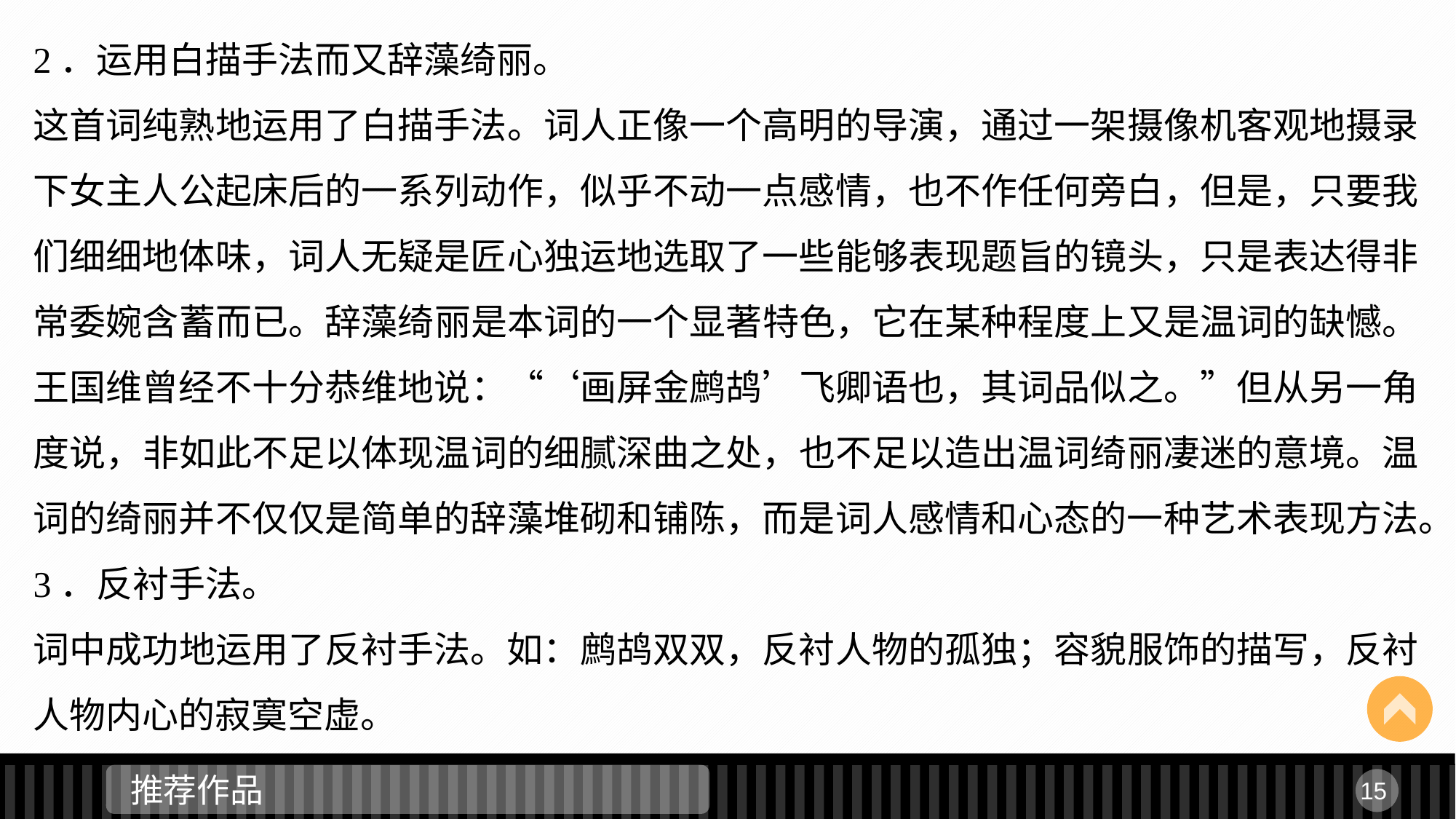

2．运用白描手法而又辞藻绮丽。
这首词纯熟地运用了白描手法。词人正像一个高明的导演，通过一架摄像机客观地摄录下女主人公起床后的一系列动作，似乎不动一点感情，也不作任何旁白，但是，只要我们细细地体味，词人无疑是匠心独运地选取了一些能够表现题旨的镜头，只是表达得非常委婉含蓄而已。辞藻绮丽是本词的一个显著特色，它在某种程度上又是温词的缺憾。王国维曾经不十分恭维地说：“‘画屏金鹧鸪’飞卿语也，其词品似之。”但从另一角度说，非如此不足以体现温词的细腻深曲之处，也不足以造出温词绮丽凄迷的意境。温词的绮丽并不仅仅是简单的辞藻堆砌和铺陈，而是词人感情和心态的一种艺术表现方法。
3．反衬手法。
词中成功地运用了反衬手法。如：鹧鸪双双，反衬人物的孤独；容貌服饰的描写，反衬人物内心的寂寞空虚。